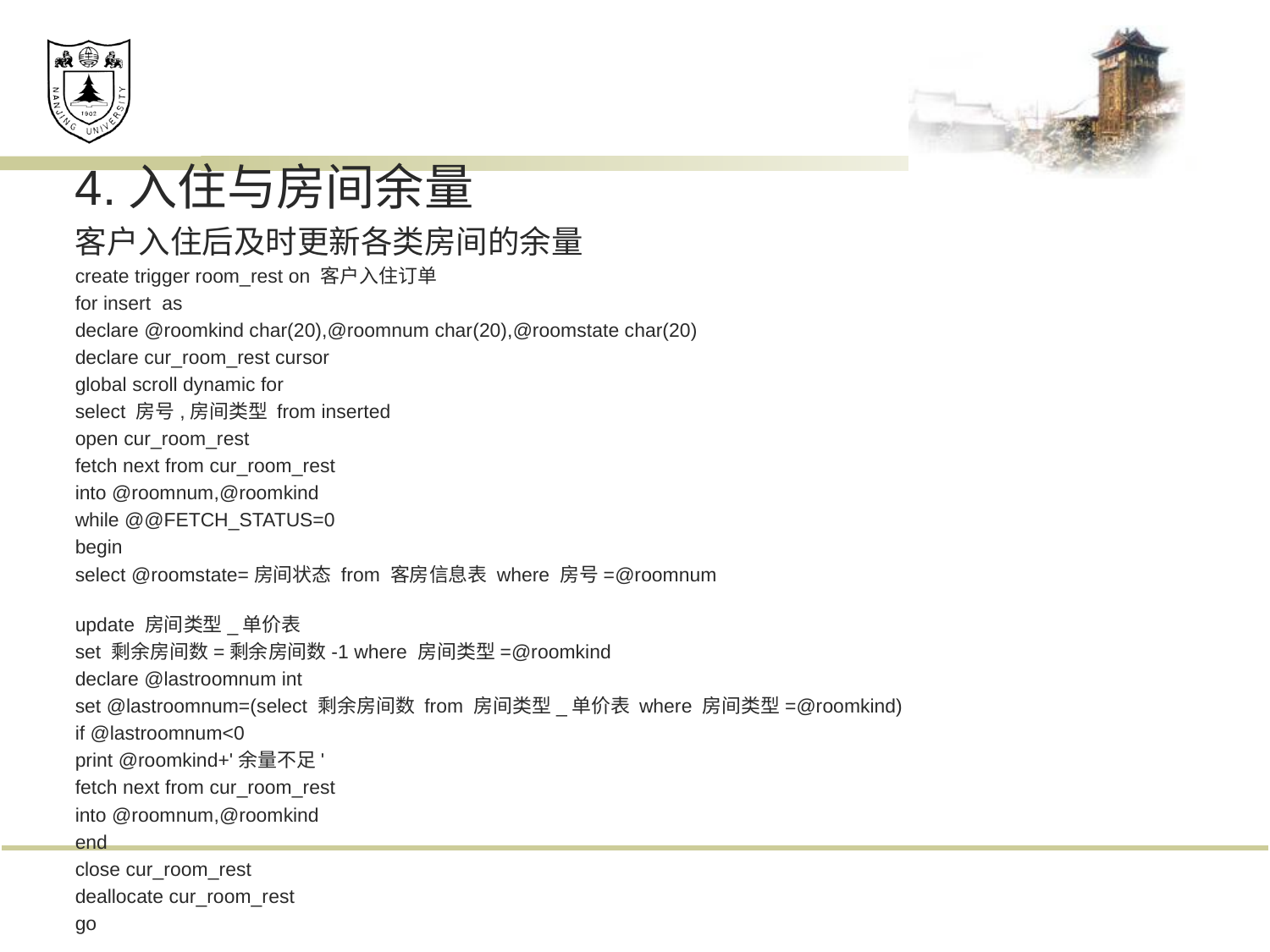

#
4.入住与房间余量
客户入住后及时更新各类房间的余量
create trigger room_rest on 客户入住订单
for insert  as
declare @roomkind char(20),@roomnum char(20),@roomstate char(20)
declare cur_room_rest cursor
global scroll dynamic for
select 房号,房间类型 from inserted
open cur_room_rest
fetch next from cur_room_rest
into @roomnum,@roomkind
while @@FETCH_STATUS=0
begin
select @roomstate=房间状态 from 客房信息表 where 房号=@roomnum
update 房间类型_单价表
set 剩余房间数=剩余房间数-1 where 房间类型=@roomkind
declare @lastroomnum int
set @lastroomnum=(select 剩余房间数 from 房间类型_单价表 where 房间类型=@roomkind)
if @lastroomnum<0
print @roomkind+'余量不足'
fetch next from cur_room_rest
into @roomnum,@roomkind
end
close cur_room_rest
deallocate cur_room_rest
go